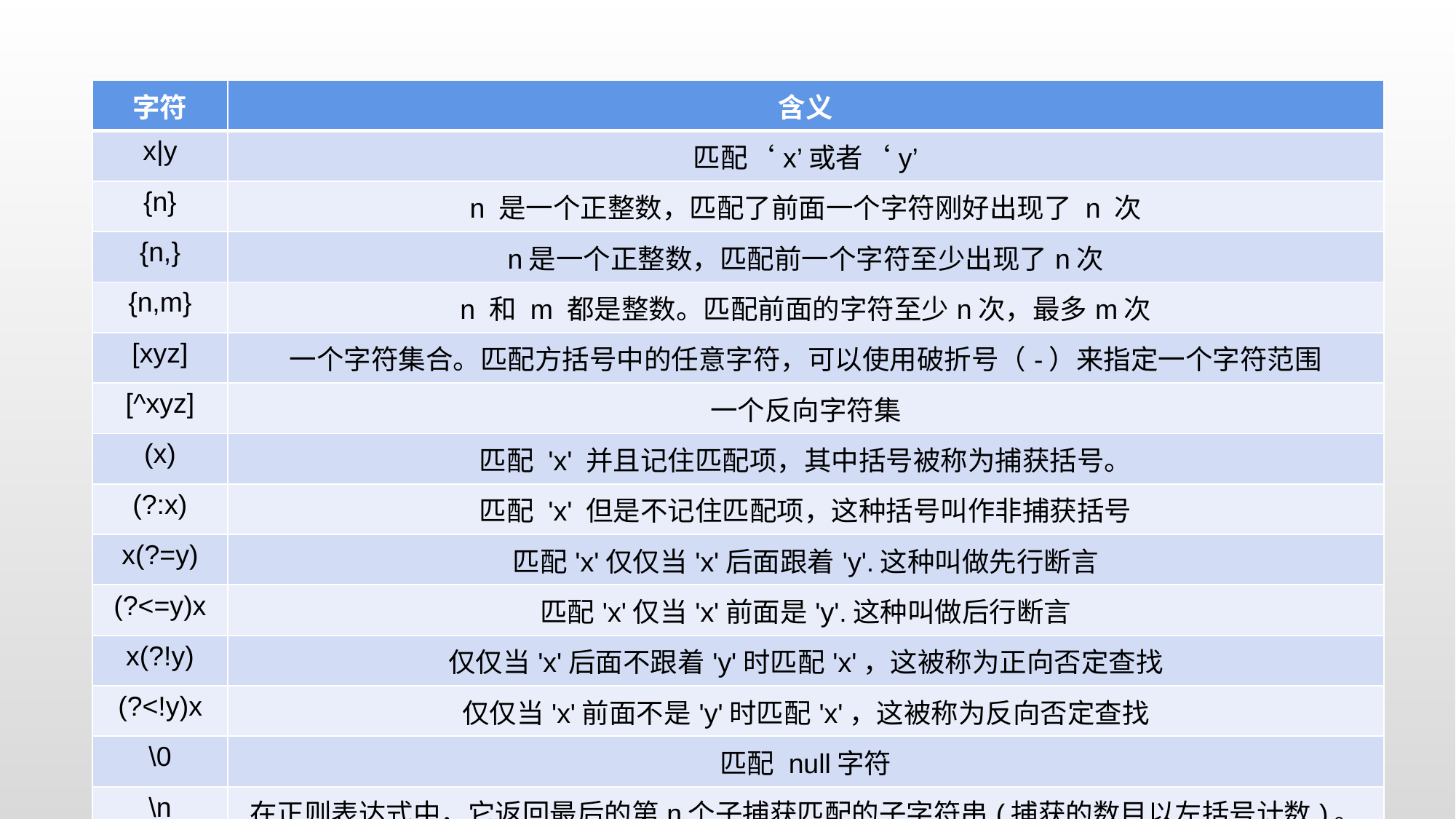

| 字符 | 含义 |
| --- | --- |
| x|y | 匹配‘x’或者‘y’ |
| {n} | n 是一个正整数，匹配了前面一个字符刚好出现了 n 次 |
| {n,} | n是一个正整数，匹配前一个字符至少出现了n次 |
| {n,m} | n 和 m 都是整数。匹配前面的字符至少n次，最多m次 |
| [xyz] | 一个字符集合。匹配方括号中的任意字符，可以使用破折号（-）来指定一个字符范围 |
| [^xyz] | 一个反向字符集 |
| (x) | 匹配 'x' 并且记住匹配项，其中括号被称为捕获括号。 |
| (?:x) | 匹配 'x' 但是不记住匹配项，这种括号叫作非捕获括号 |
| x(?=y) | 匹配'x'仅仅当'x'后面跟着'y'.这种叫做先行断言 |
| (?<=y)x | 匹配'x'仅当'x'前面是'y'.这种叫做后行断言 |
| x(?!y) | 仅仅当'x'后面不跟着'y'时匹配'x'，这被称为正向否定查找 |
| (?<!y)x | 仅仅当'x'前面不是'y'时匹配'x'，这被称为反向否定查找 |
| \0 | 匹配 null字符 |
| \n | 在正则表达式中，它返回最后的第n个子捕获匹配的子字符串(捕获的数目以左括号计数)。 在正则表达式的替换环节，则要使用像 $1、$2、...、$n 这样的语法 |